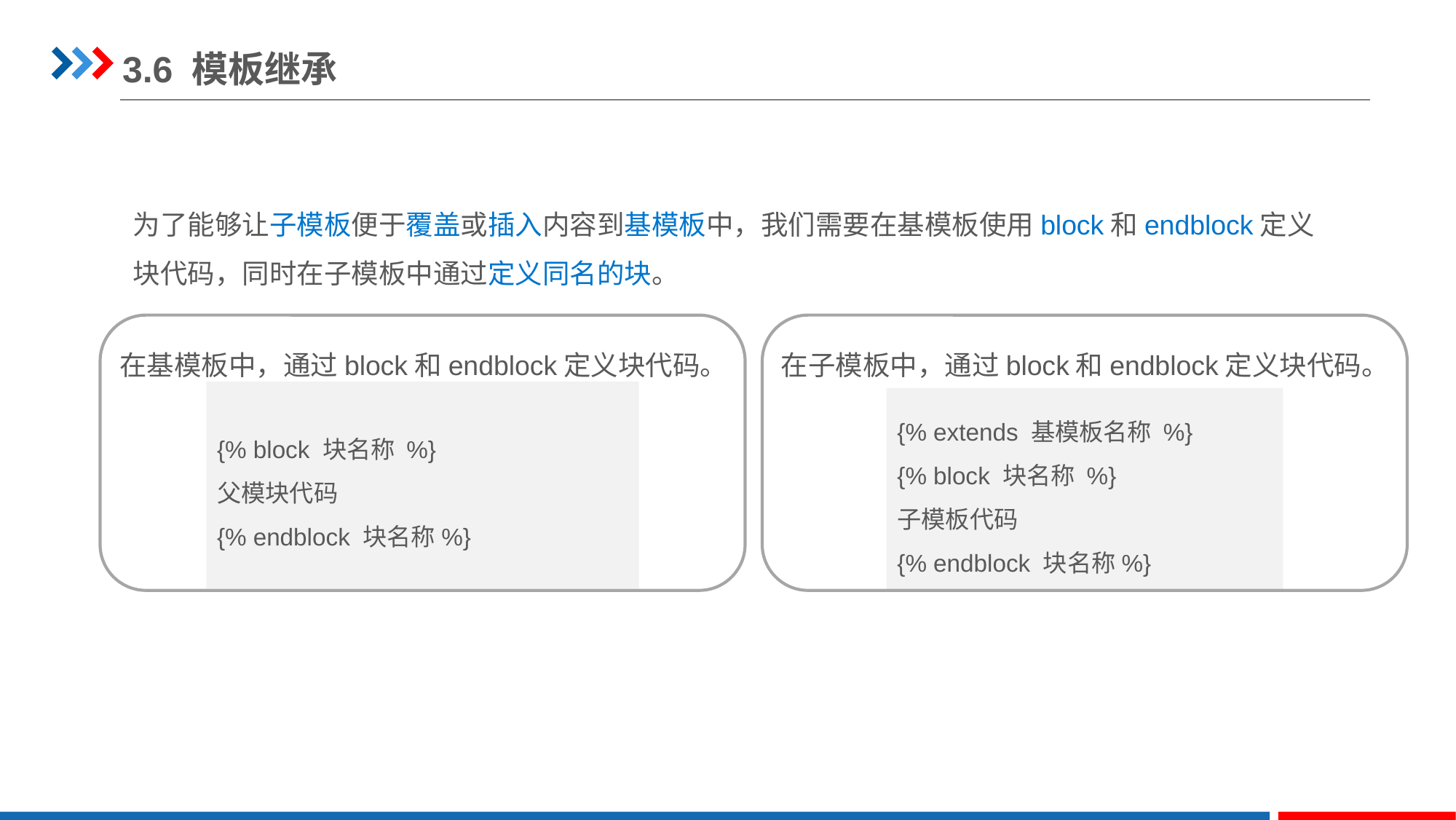

3.6 模板继承
为了能够让子模板便于覆盖或插入内容到基模板中，我们需要在基模板使用block和endblock定义块代码，同时在子模板中通过定义同名的块。

在子模板中，通过block和endblock定义块代码。
在基模板中，通过block和endblock定义块代码。
{% block 块名称 %}
父模块代码
{% endblock 块名称%}
{% extends 基模板名称 %}
{% block 块名称 %}
子模板代码
{% endblock 块名称%}